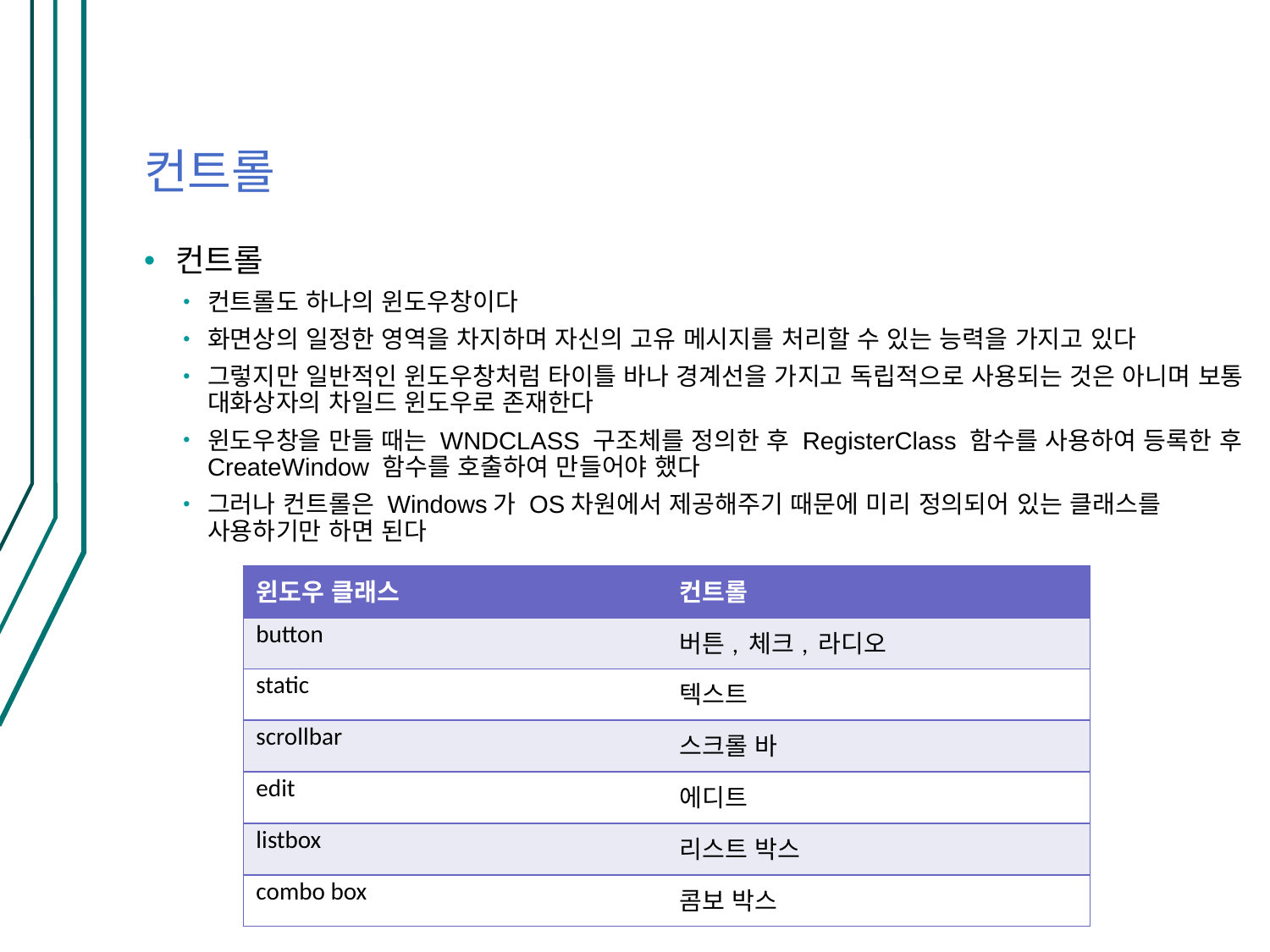

# 컨트롤
컨트롤
컨트롤도 하나의 윈도우창이다
화면상의 일정한 영역을 차지하며 자신의 고유 메시지를 처리할 수 있는 능력을 가지고 있다
그렇지만 일반적인 윈도우창처럼 타이틀 바나 경계선을 가지고 독립적으로 사용되는 것은 아니며 보통 대화상자의 차일드 윈도우로 존재한다
윈도우창을 만들 때는 WNDCLASS 구조체를 정의한 후 RegisterClass 함수를 사용하여 등록한 후 CreateWindow 함수를 호출하여 만들어야 했다
그러나 컨트롤은 Windows가 OS차원에서 제공해주기 때문에 미리 정의되어 있는 클래스를 사용하기만 하면 된다
| 윈도우 클래스 | 컨트롤 |
| --- | --- |
| button | 버튼, 체크, 라디오 |
| static | 텍스트 |
| scrollbar | 스크롤 바 |
| edit | 에디트 |
| listbox | 리스트 박스 |
| combo box | 콤보 박스 |